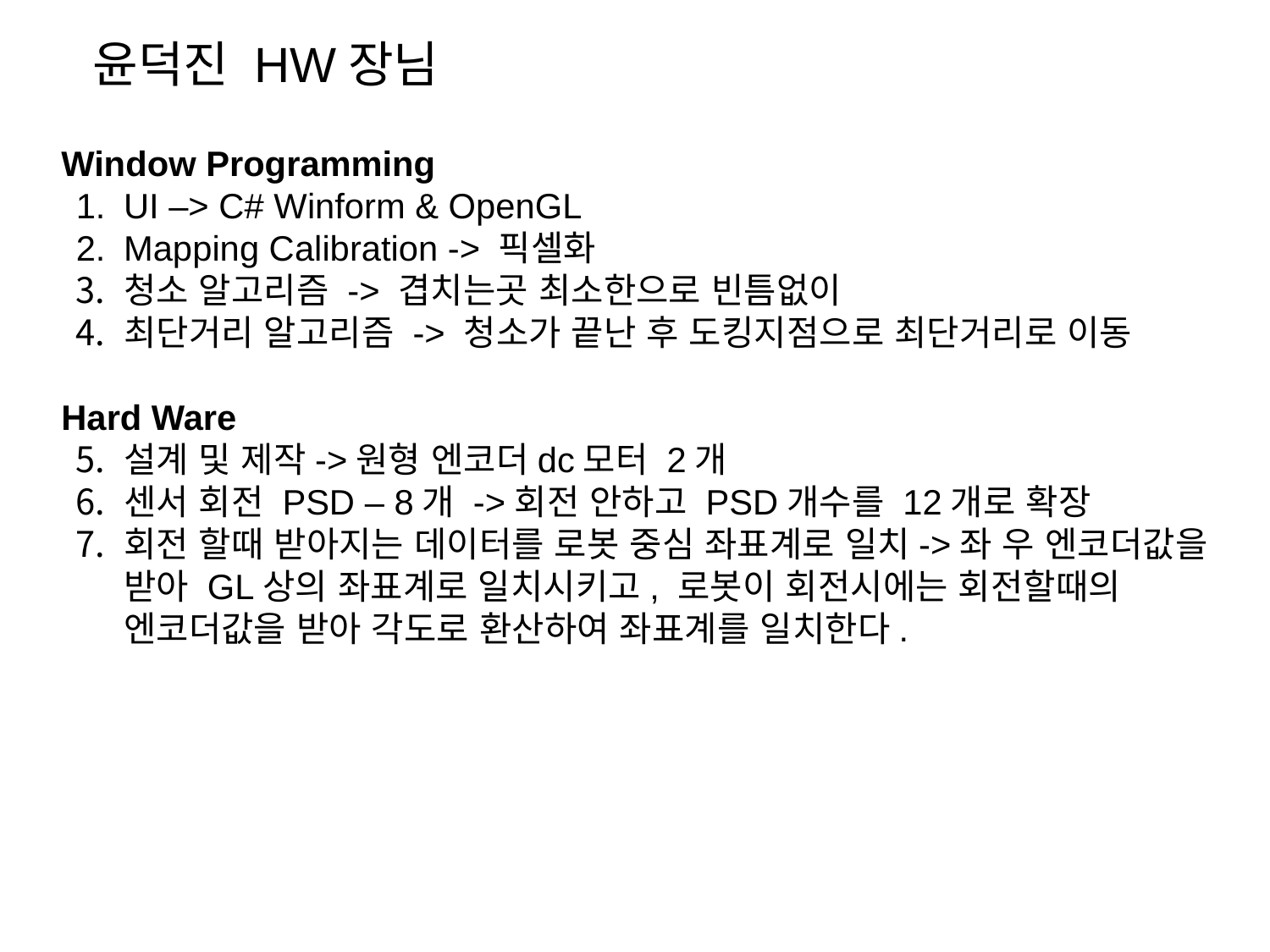

윤덕진 HW장님
     Window Programming
UI –> C# Winform & OpenGL
Mapping Calibration -> 픽셀화
청소 알고리즘 -> 겹치는곳 최소한으로 빈틈없이
최단거리 알고리즘 -> 청소가 끝난 후 도킹지점으로 최단거리로 이동

     Hard Ware
설계 및 제작->원형 엔코더dc모터 2개
센서 회전 PSD – 8개 ->회전 안하고 PSD개수를 12개로 확장
회전 할때 받아지는 데이터를 로봇 중심 좌표계로 일치->좌 우 엔코더값을 받아 GL상의 좌표계로 일치시키고, 로봇이 회전시에는 회전할때의 엔코더값을 받아 각도로 환산하여 좌표계를 일치한다.